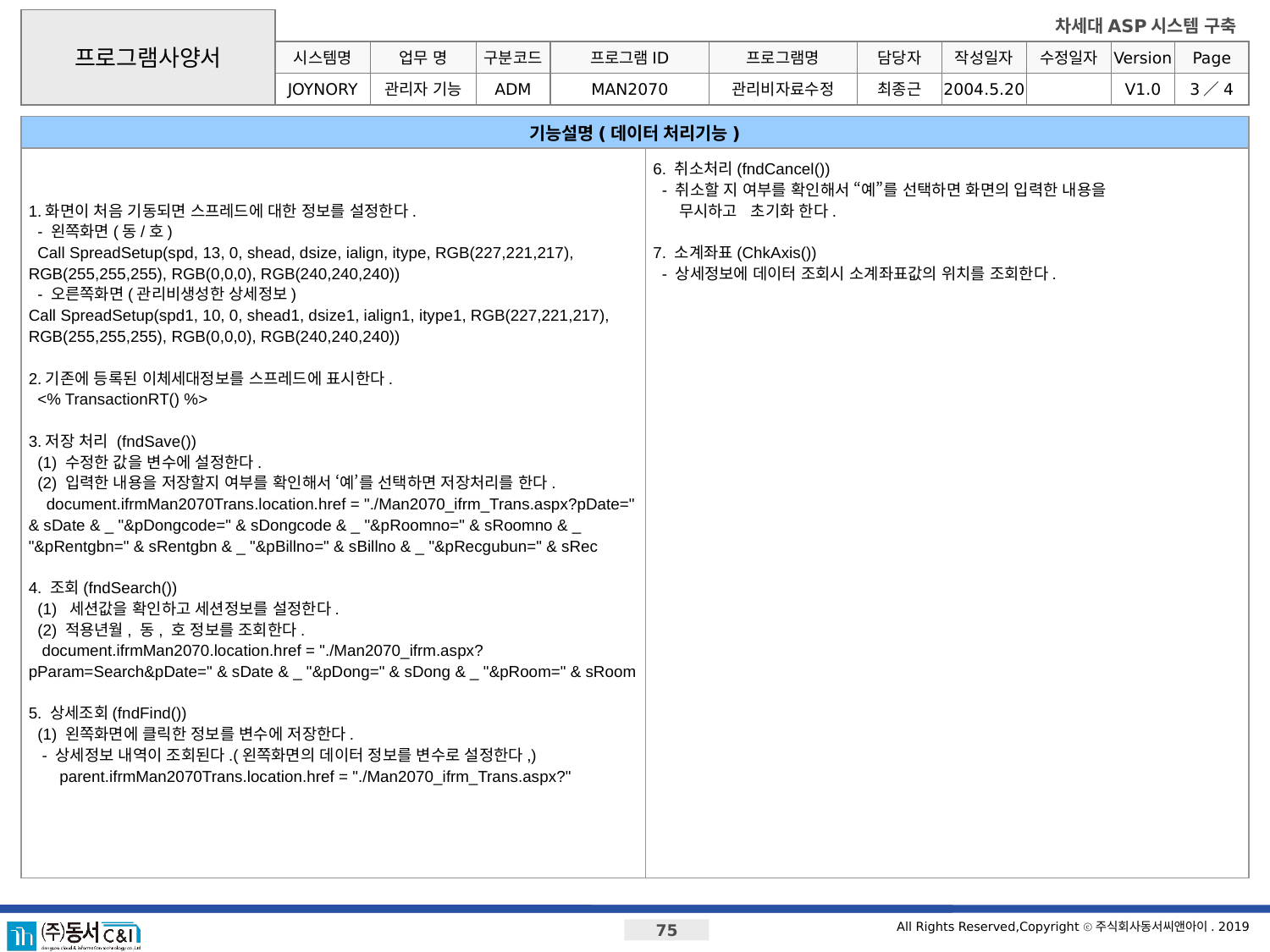

프로그램사양서
시스템명
업무 명
구분코드
프로그램ID
프로그램명
JOYNORY
관리자 기능
ADM
MAN2070
관리비자료수정
최종근
2004.5.20

V1.0
3／4
기능설명(데이터 처리기능)
1.화면이 처음 기동되면 스프레드에 대한 정보를 설정한다.
  - 왼쪽화면(동/호)
  Call SpreadSetup(spd, 13, 0, shead, dsize, ialign, itype, RGB(227,221,217), RGB(255,255,255), RGB(0,0,0), RGB(240,240,240))
  - 오른쪽화면(관리비생성한 상세정보)
Call SpreadSetup(spd1, 10, 0, shead1, dsize1, ialign1, itype1, RGB(227,221,217), RGB(255,255,255), RGB(0,0,0), RGB(240,240,240))

2.기존에 등록된 이체세대정보를 스프레드에 표시한다.
  <% TransactionRT() %>

3.저장 처리 (fndSave())
  (1) 수정한 값을 변수에 설정한다.
  (2) 입력한 내용을 저장할지 여부를 확인해서 ‘예’를 선택하면 저장처리를 한다.
    document.ifrmMan2070Trans.location.href = "./Man2070_ifrm_Trans.aspx?pDate=" & sDate & _ "&pDongcode=" & sDongcode & _ "&pRoomno=" & sRoomno & _ "&pRentgbn=" & sRentgbn & _ "&pBillno=" & sBillno & _ "&pRecgubun=" & sRec

4. 조회(fndSearch())
  (1)  세션값을 확인하고 세션정보를 설정한다.
  (2) 적용년월, 동, 호 정보를 조회한다.
   document.ifrmMan2070.location.href = "./Man2070_ifrm.aspx?pParam=Search&pDate=" & sDate & _ "&pDong=" & sDong & _ "&pRoom=" & sRoom

5. 상세조회(fndFind())
  (1) 왼쪽화면에 클릭한 정보를 변수에 저장한다.
   - 상세정보 내역이 조회된다.(왼쪽화면의 데이터 정보를 변수로 설정한다,)
       parent.ifrmMan2070Trans.location.href = "./Man2070_ifrm_Trans.aspx?"

6. 취소처리(fndCancel())
  - 취소할 지 여부를 확인해서 “예”를 선택하면 화면의 입력한 내용을
     무시하고   초기화 한다.

7. 소계좌표(ChkAxis())
  - 상세정보에 데이터 조회시 소계좌표값의 위치를 조회한다.